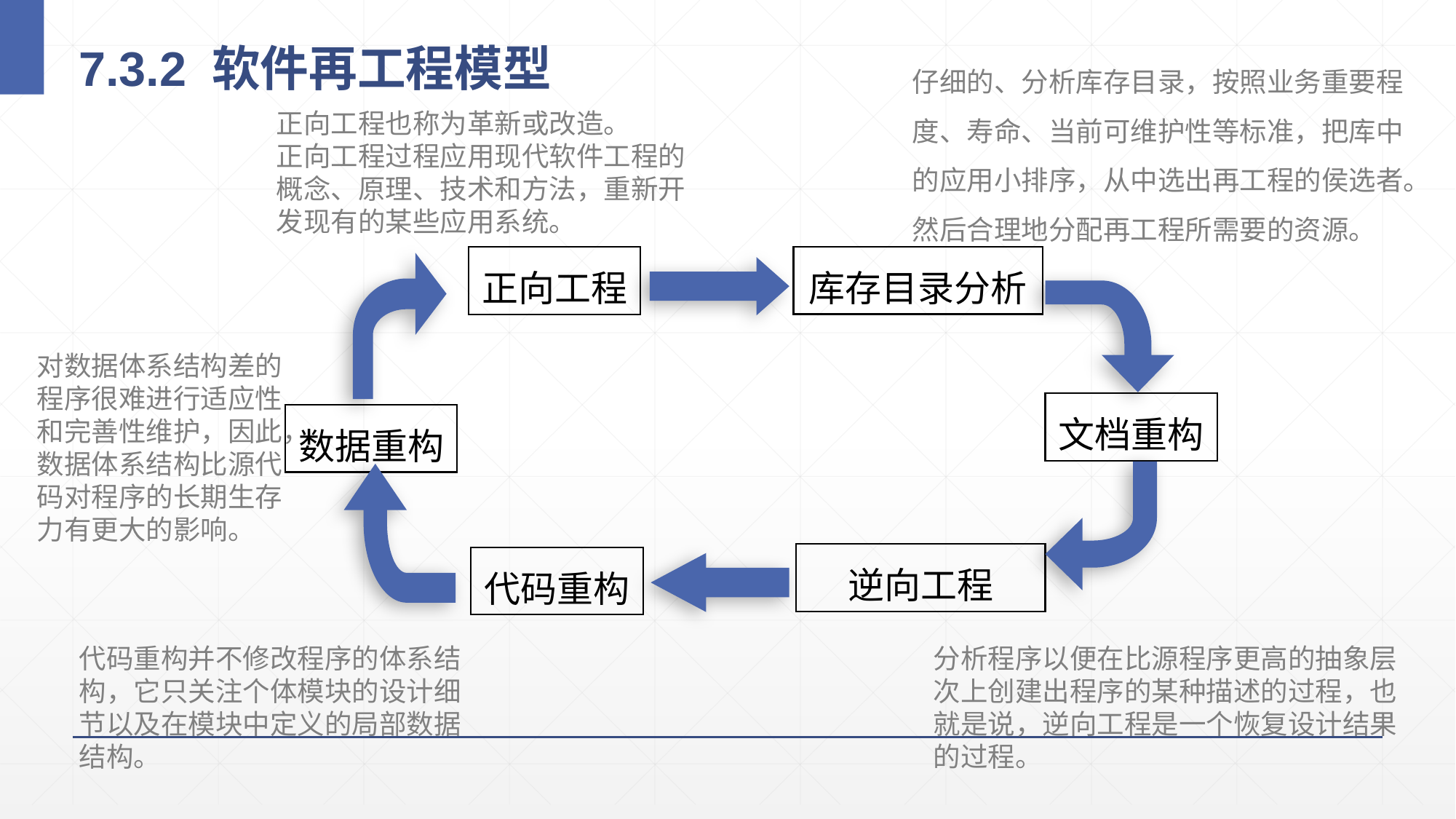

# 7.3.2 软件再工程模型
仔细的、分析库存目录，按照业务重要程度、寿命、当前可维护性等标准，把库中的应用小排序，从中选出再工程的侯选者。然后合理地分配再工程所需要的资源。
正向工程也称为革新或改造。
正向工程过程应用现代软件工程的概念、原理、技术和方法，重新开发现有的某些应用系统。
库存目录分析
正向工程

文档重构
数据重构

逆向工程
代码重构

对数据体系结构差的程序很难进行适应性和完善性维护，因此，数据体系结构比源代码对程序的长期生存力有更大的影响。
代码重构并不修改程序的体系结构，它只关注个体模块的设计细节以及在模块中定义的局部数据结构。
分析程序以便在比源程序更高的抽象层次上创建出程序的某种描述的过程，也就是说，逆向工程是一个恢复设计结果的过程。